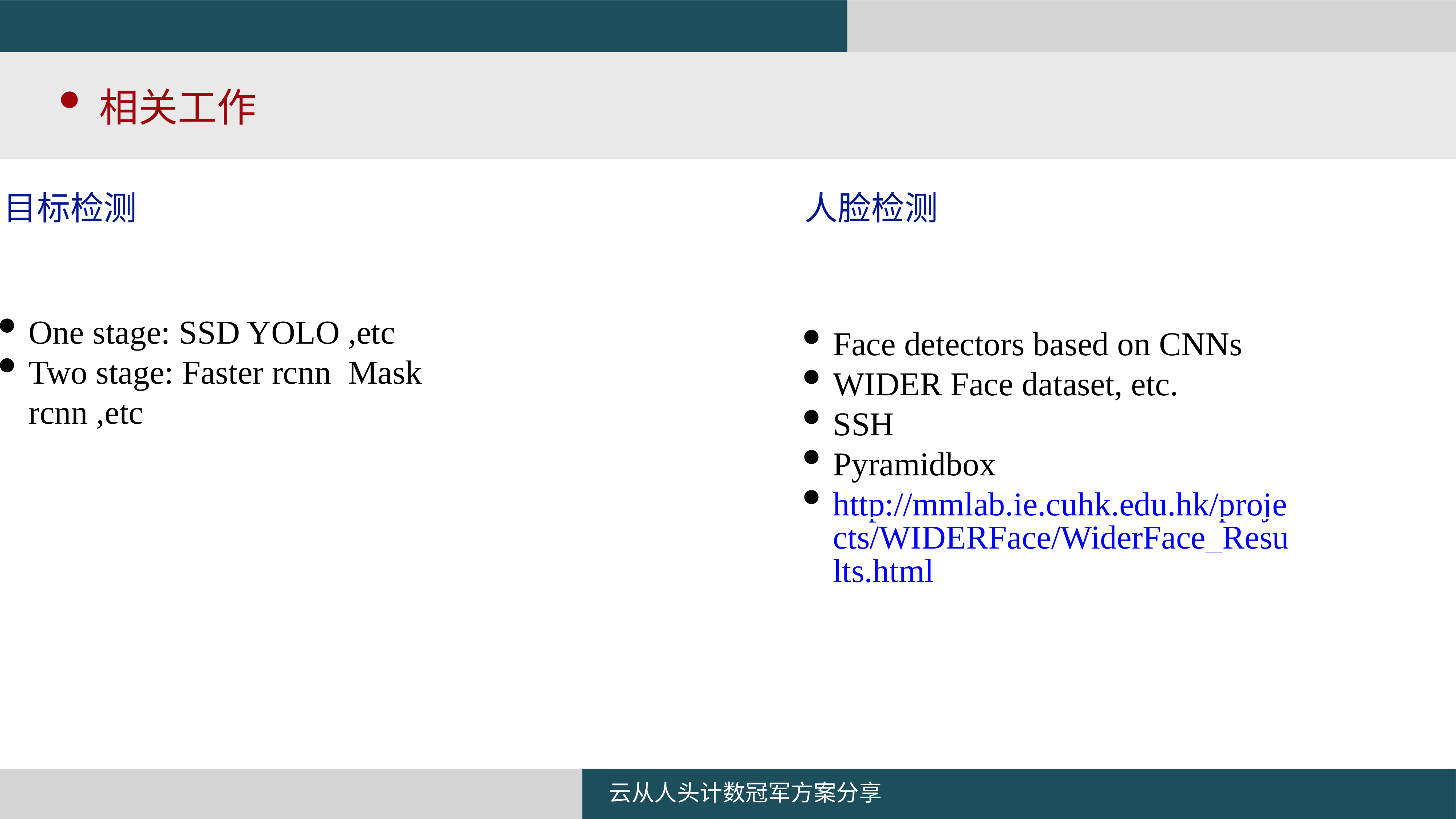

相关工作
目标检测
人脸检测

One stage: SSD YOLO ,etc
Two stage: Faster rcnn  Mask rcnn ,etc

Face detectors based on CNNs
WIDER Face dataset, etc.
SSH
Pyramidbox
http://mmlab.ie.cuhk.edu.hk/projects/WIDERFace/WiderFace_Results.html

云从人头计数冠军方案分享